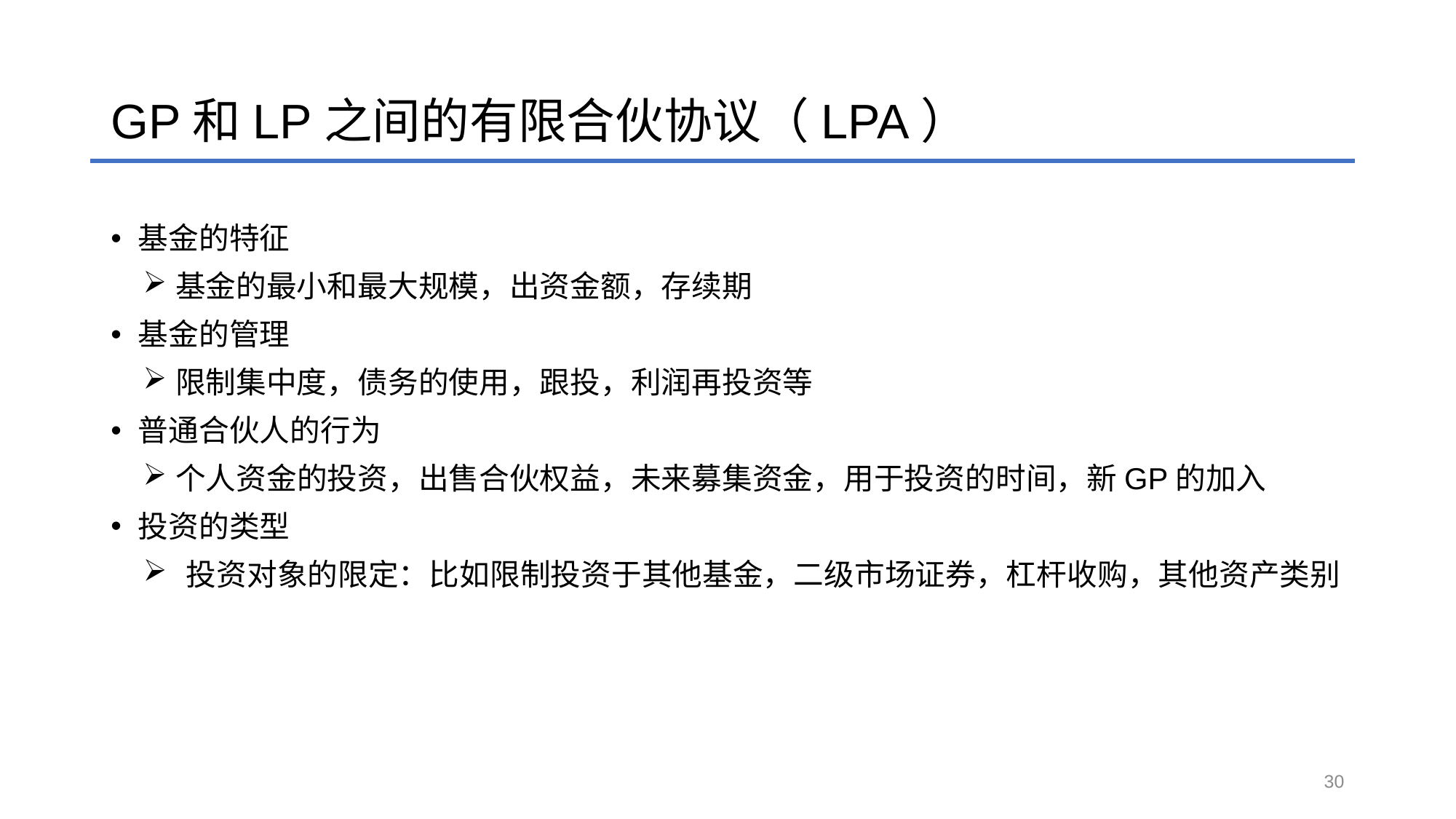

# GP和LP之间的有限合伙协议（LPA）
基金的特征
基金的最小和最大规模，出资金额，存续期
基金的管理
限制集中度，债务的使用，跟投，利润再投资等
普通合伙人的行为
个人资金的投资，出售合伙权益，未来募集资金，用于投资的时间，新GP的加入
投资的类型
投资对象的限定：比如限制投资于其他基金，二级市场证券，杠杆收购，其他资产类别

30